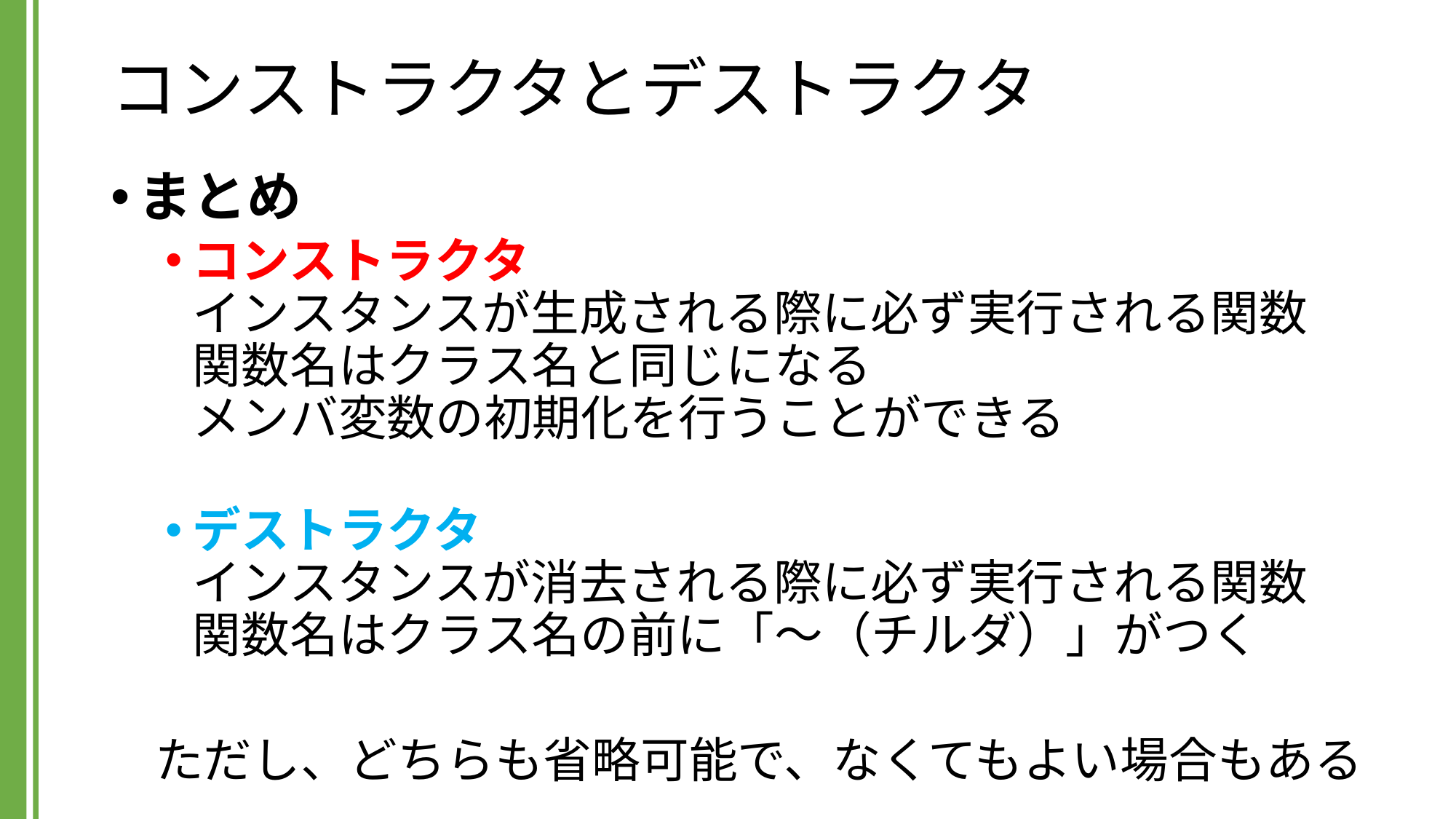

# コンストラクタとデストラクタ
まとめ
コンストラクタ
インスタンスが生成される際に必ず実行される関数
関数名はクラス名と同じになる
メンバ変数の初期化を行うことができる
デストラクタ
インスタンスが消去される際に必ず実行される関数
関数名はクラス名の前に「～（チルダ）」がつく
ただし、どちらも省略可能で、なくてもよい場合もある